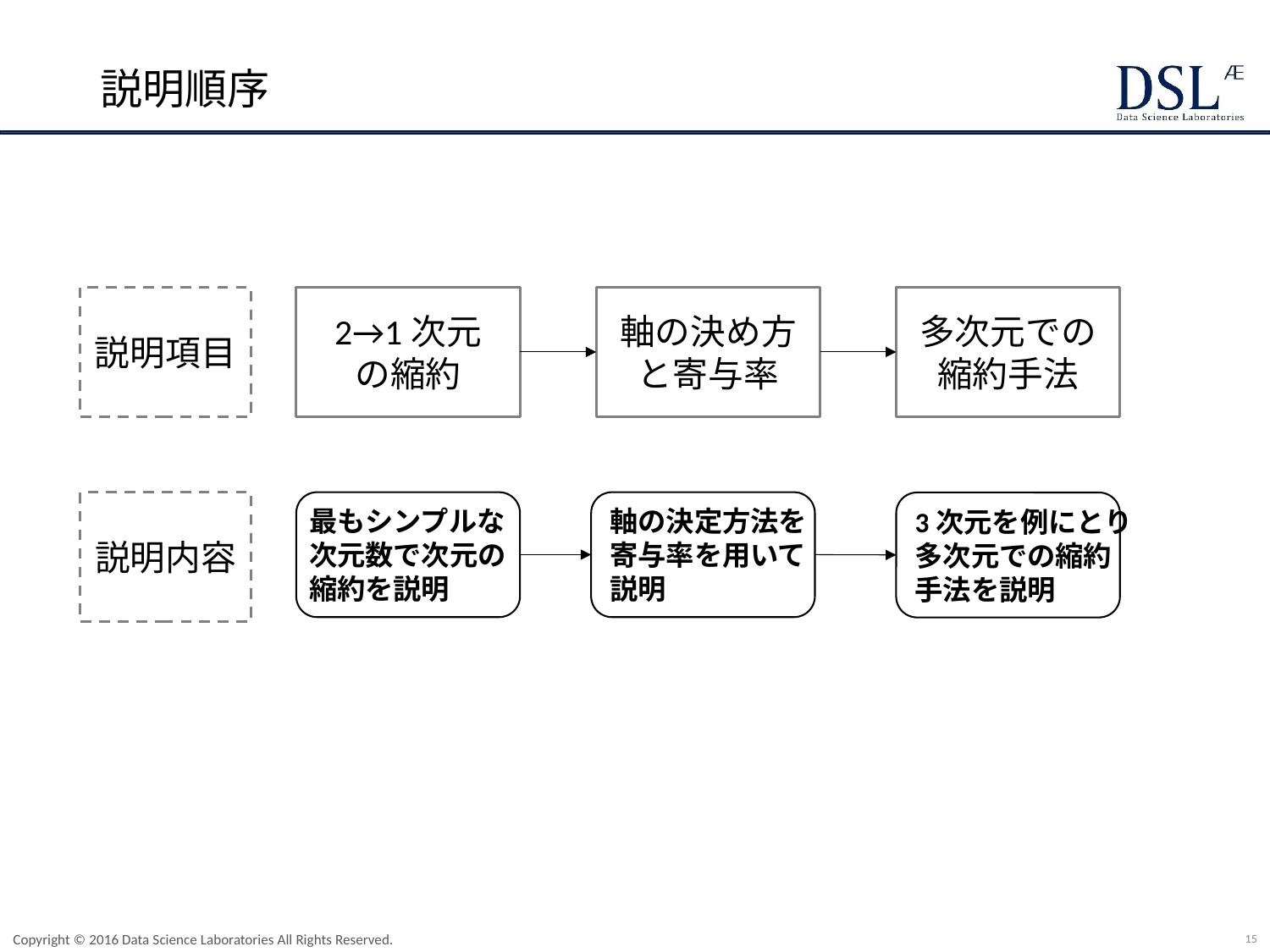

# 説明順序
説明項目
2→1次元
の縮約
軸の決め方
と寄与率
多次元での
縮約手法
最もシンプルな
次元数で次元の
縮約を説明
説明内容

軸の決定方法を
寄与率を用いて
説明
3次元を例にとり
多次元での縮約
手法を説明
15
Copyright © 2016 Data Science Laboratories All Rights Reserved.